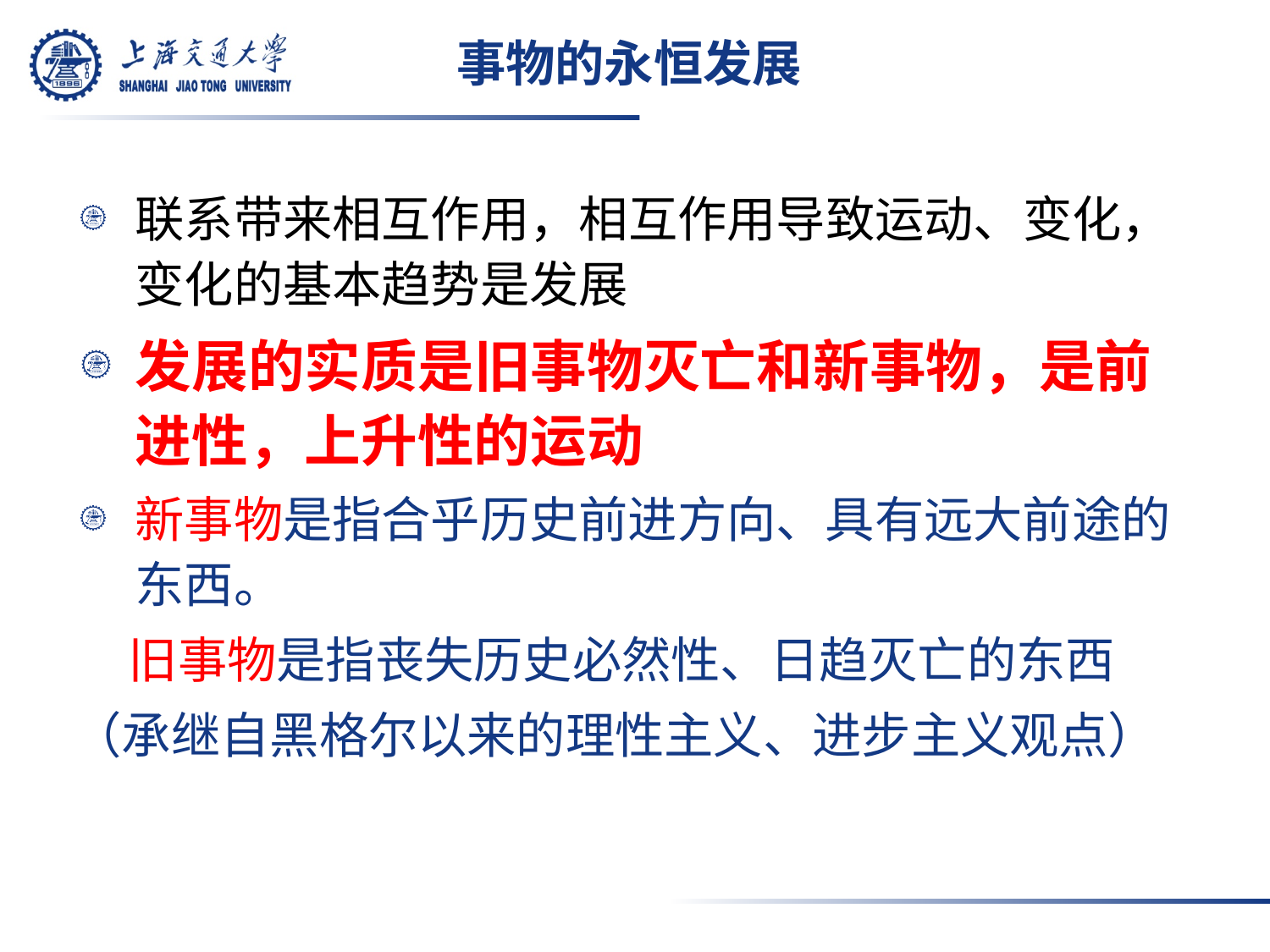

# 事物的永恒发展
联系带来相互作用，相互作用导致运动、变化，变化的基本趋势是发展
发展的实质是旧事物灭亡和新事物，是前进性，上升性的运动
新事物是指合乎历史前进方向、具有远大前途的东西。
    旧事物是指丧失历史必然性、日趋灭亡的东西
（承继自黑格尔以来的理性主义、进步主义观点）